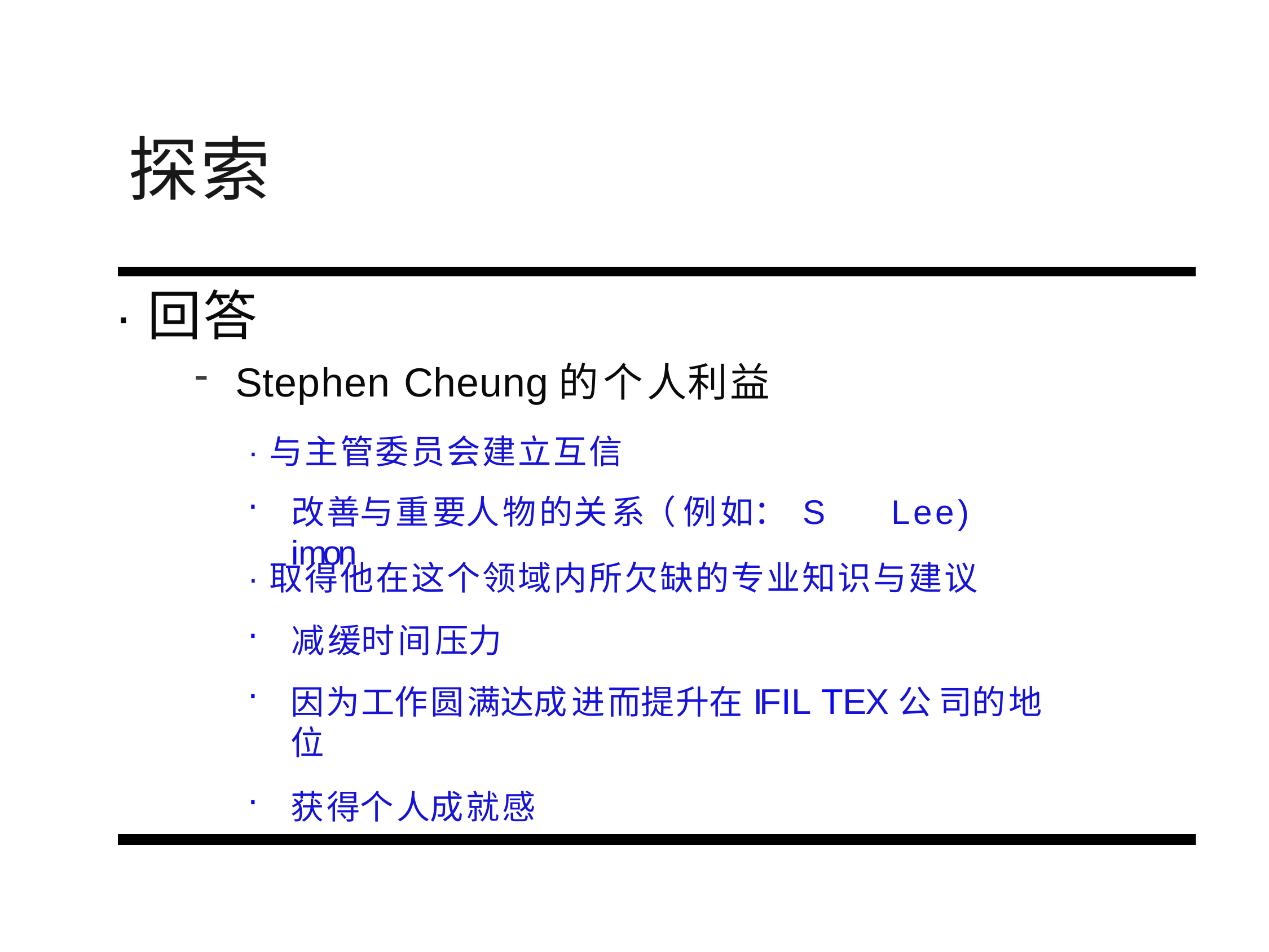

# 探索
·回答
Stephen Cheung的个人利益
·与主管委员会建立互信
改善与重要人物的关系（ 例如： S imon

Lee)
·取得他在这个领域内所欠缺的专业知识与建议
减缓时间压力
因为工作圆满达成进而提升在IFIL TEX公 司的地位
获得个人成就感